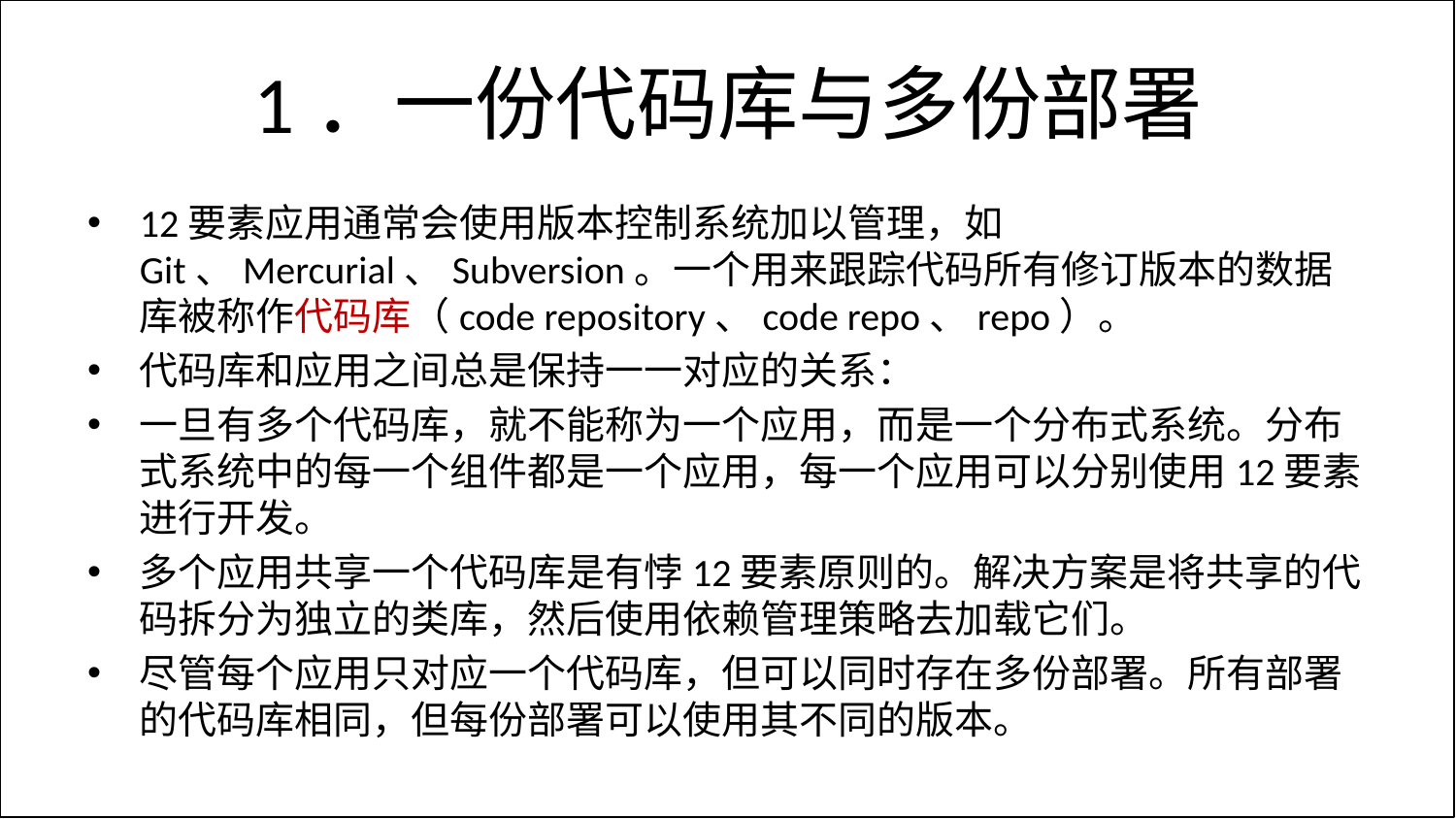

# 1．一份代码库与多份部署
12要素应用通常会使用版本控制系统加以管理，如Git、Mercurial、Subversion。一个用来跟踪代码所有修订版本的数据库被称作代码库（code repository、code repo、repo）。
代码库和应用之间总是保持一一对应的关系：
一旦有多个代码库，就不能称为一个应用，而是一个分布式系统。分布式系统中的每一个组件都是一个应用，每一个应用可以分别使用12要素进行开发。
多个应用共享一个代码库是有悖12要素原则的。解决方案是将共享的代码拆分为独立的类库，然后使用依赖管理策略去加载它们。
尽管每个应用只对应一个代码库，但可以同时存在多份部署。所有部署的代码库相同，但每份部署可以使用其不同的版本。